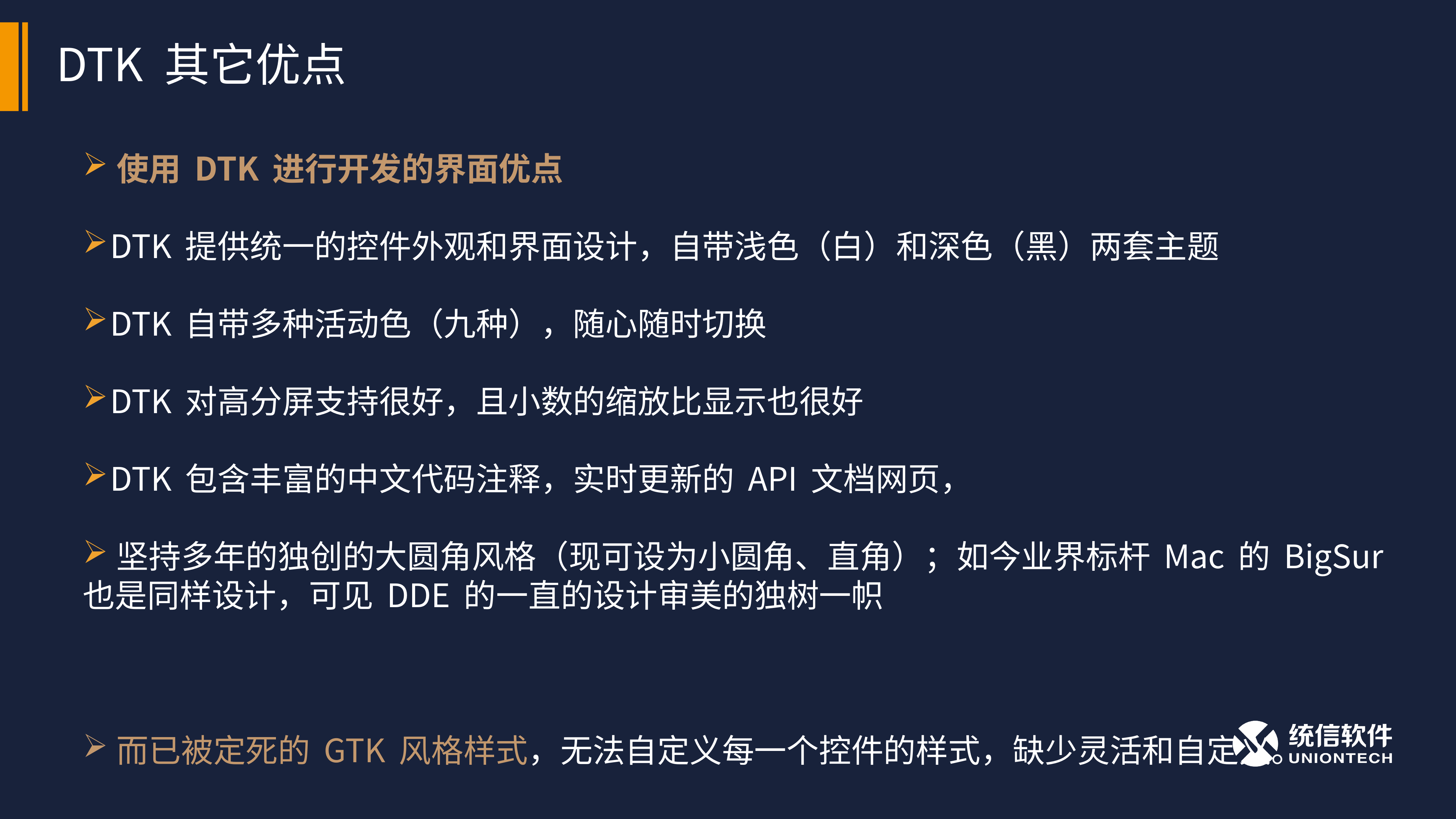

# DTK 其它优点
 使用 DTK 进行开发的界面优点

 DTK 提供统一的控件外观和界面设计，自带浅色（白）和深色（黑）两套主题

 DTK 自带多种活动色（九种），随心随时切换

 DTK 对高分屏支持很好，且小数的缩放比显示也很好

 DTK 包含丰富的中文代码注释，实时更新的 API 文档网页，

 坚持多年的独创的大圆角风格（现可设为小圆角、直角）；如今业界标杆 Mac 的 BigSur 也是同样设计，可见 DDE 的一直的设计审美的独树一帜

 而已被定死的 GTK 风格样式，无法自定义每一个控件的样式，缺少灵活和自定义。